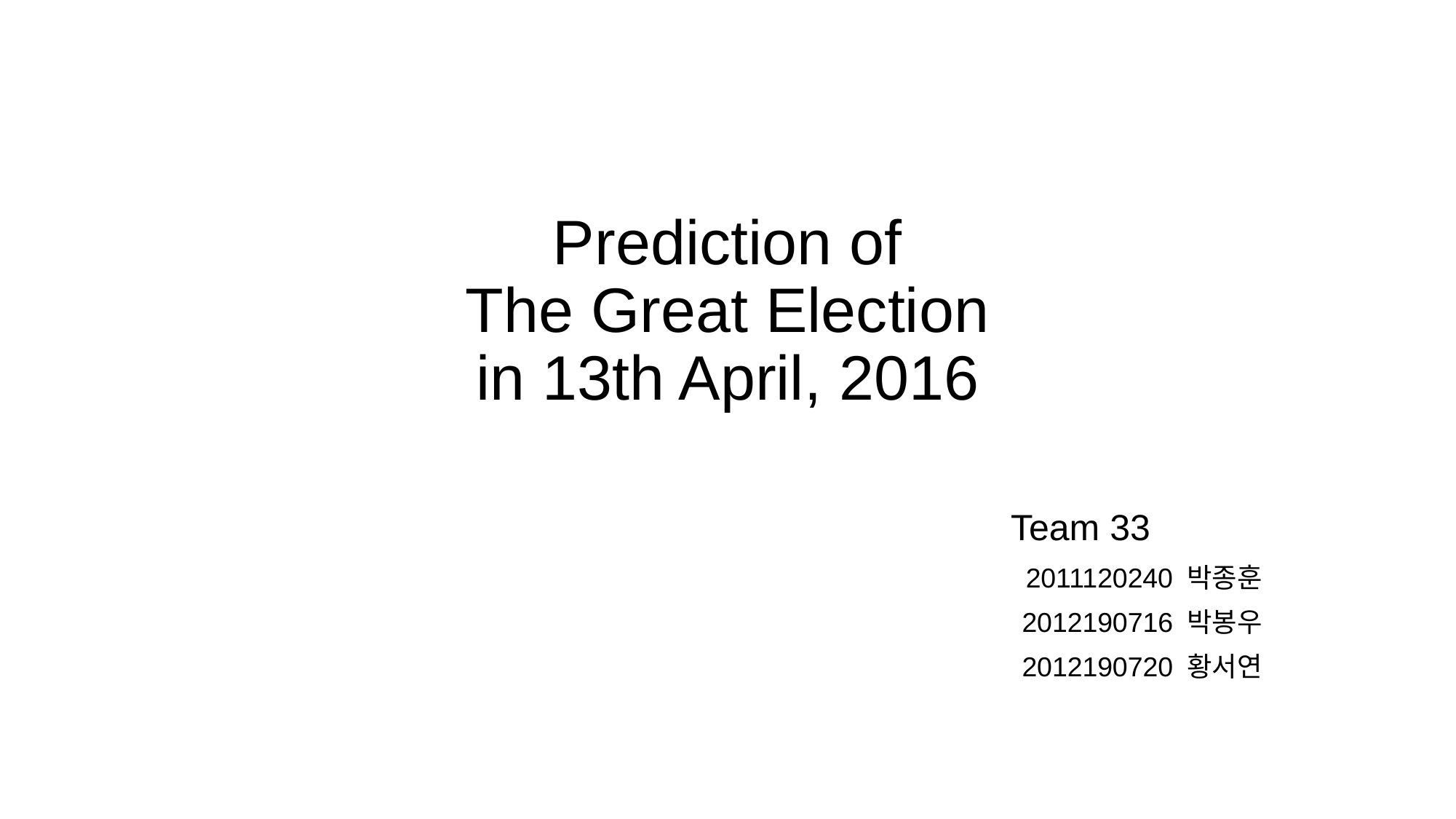

# Prediction of The Great Election in 13th April, 2016
 						     Team 33
2011120240 박종훈
2012190716 박봉우
2012190720 황서연